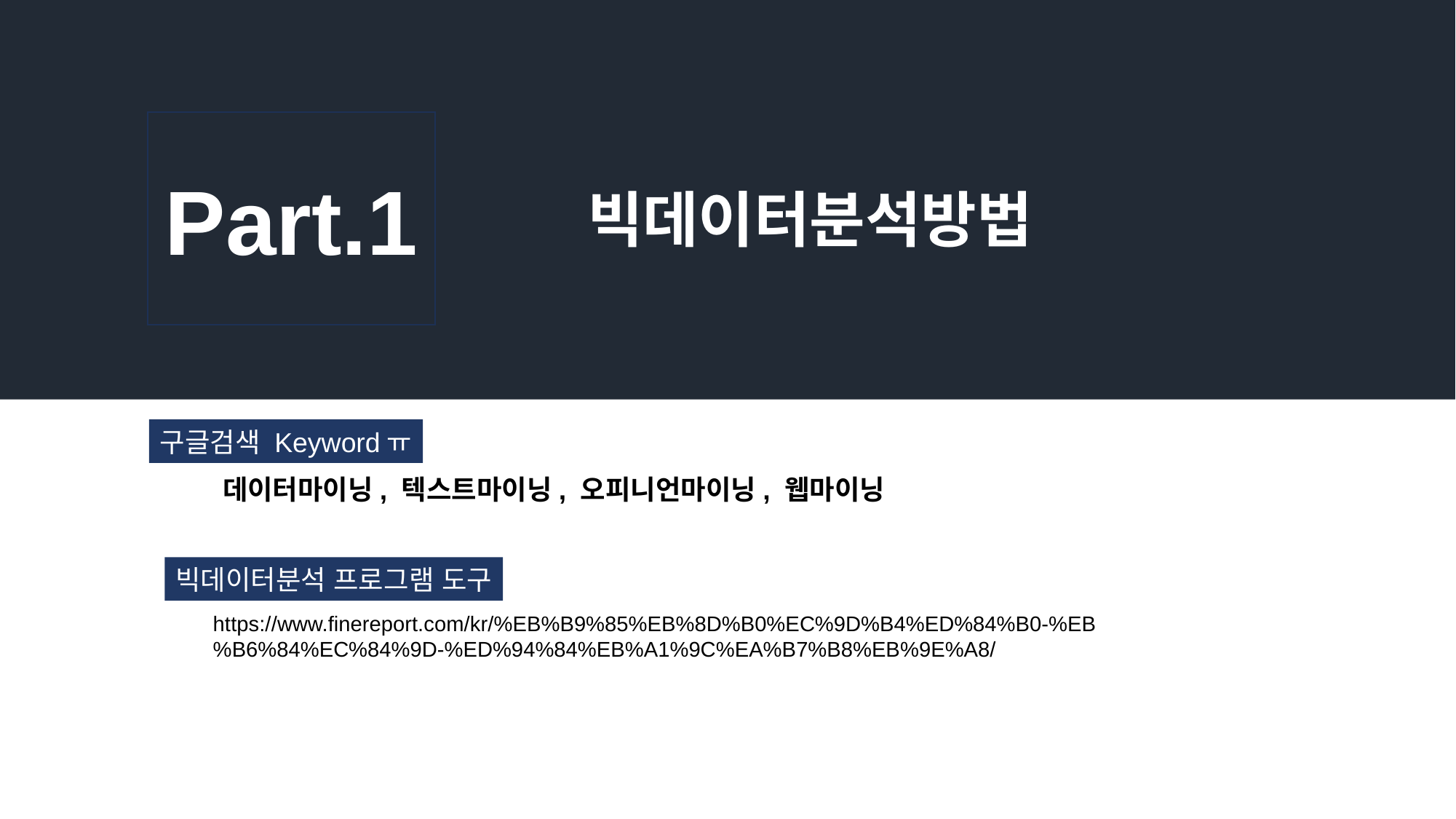

Part.1
빅데이터분석방법
구글검색 Keywordㅠ
데이터마이닝, 텍스트마이닝, 오피니언마이닝, 웹마이닝
빅데이터분석 프로그램 도구
https://www.finereport.com/kr/%EB%B9%85%EB%8D%B0%EC%9D%B4%ED%84%B0-%EB%B6%84%EC%84%9D-%ED%94%84%EB%A1%9C%EA%B7%B8%EB%9E%A8/